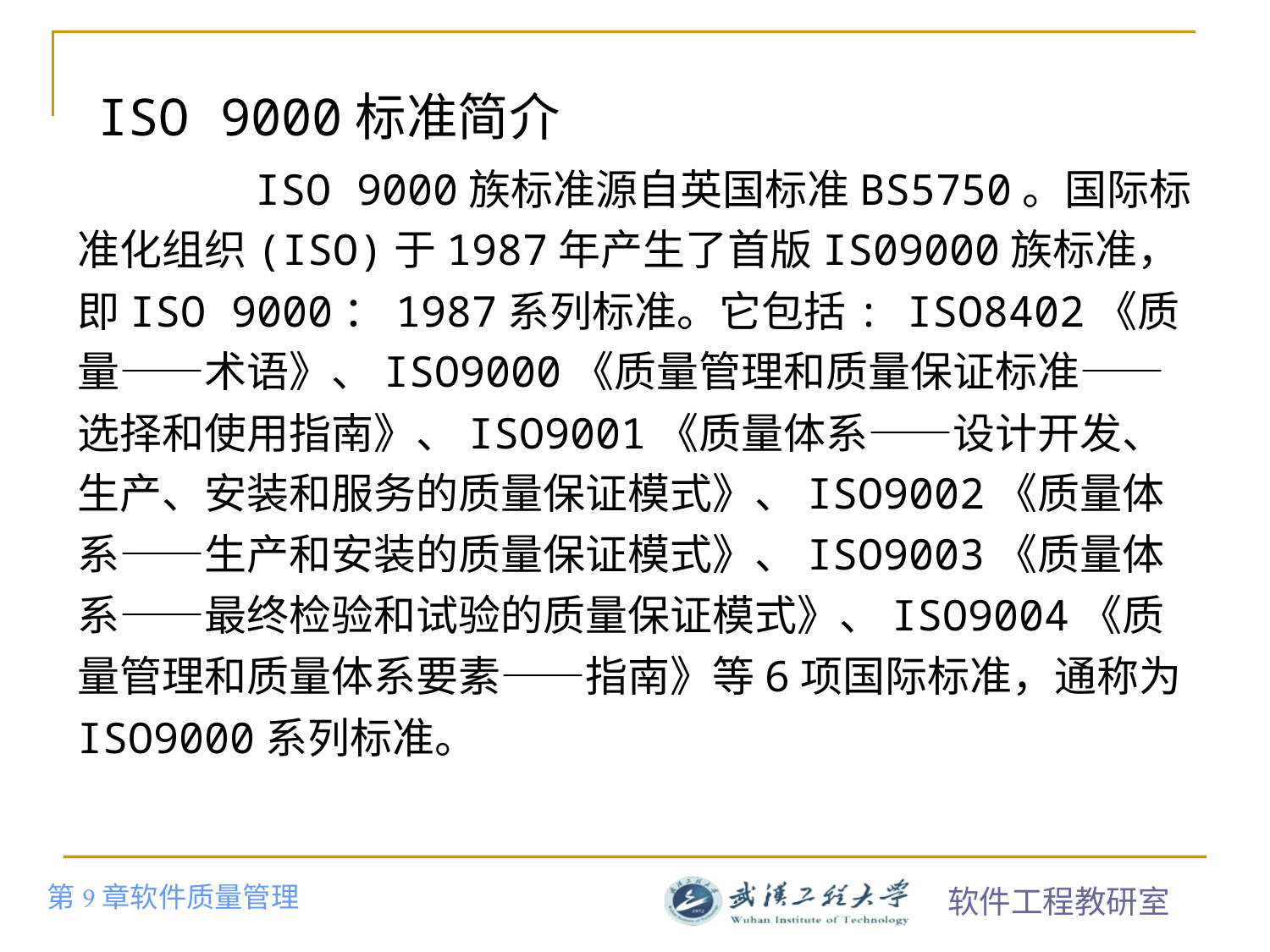

# ISO 9000标准简介
       ISO 9000族标准源自英国标准BS5750。国际标准化组织(ISO)于1987年产生了首版IS09000族标准，即ISO 9000：1987系列标准。它包括: ISO8402《质量——术语》、ISO9000《质量管理和质量保证标准——选择和使用指南》、ISO9001《质量体系——设计开发、生产、安装和服务的质量保证模式》、ISO9002《质量体系——生产和安装的质量保证模式》、ISO9003《质量体系——最终检验和试验的质量保证模式》、ISO9004《质量管理和质量体系要素——指南》等6项国际标准，通称为ISO9000系列标准。